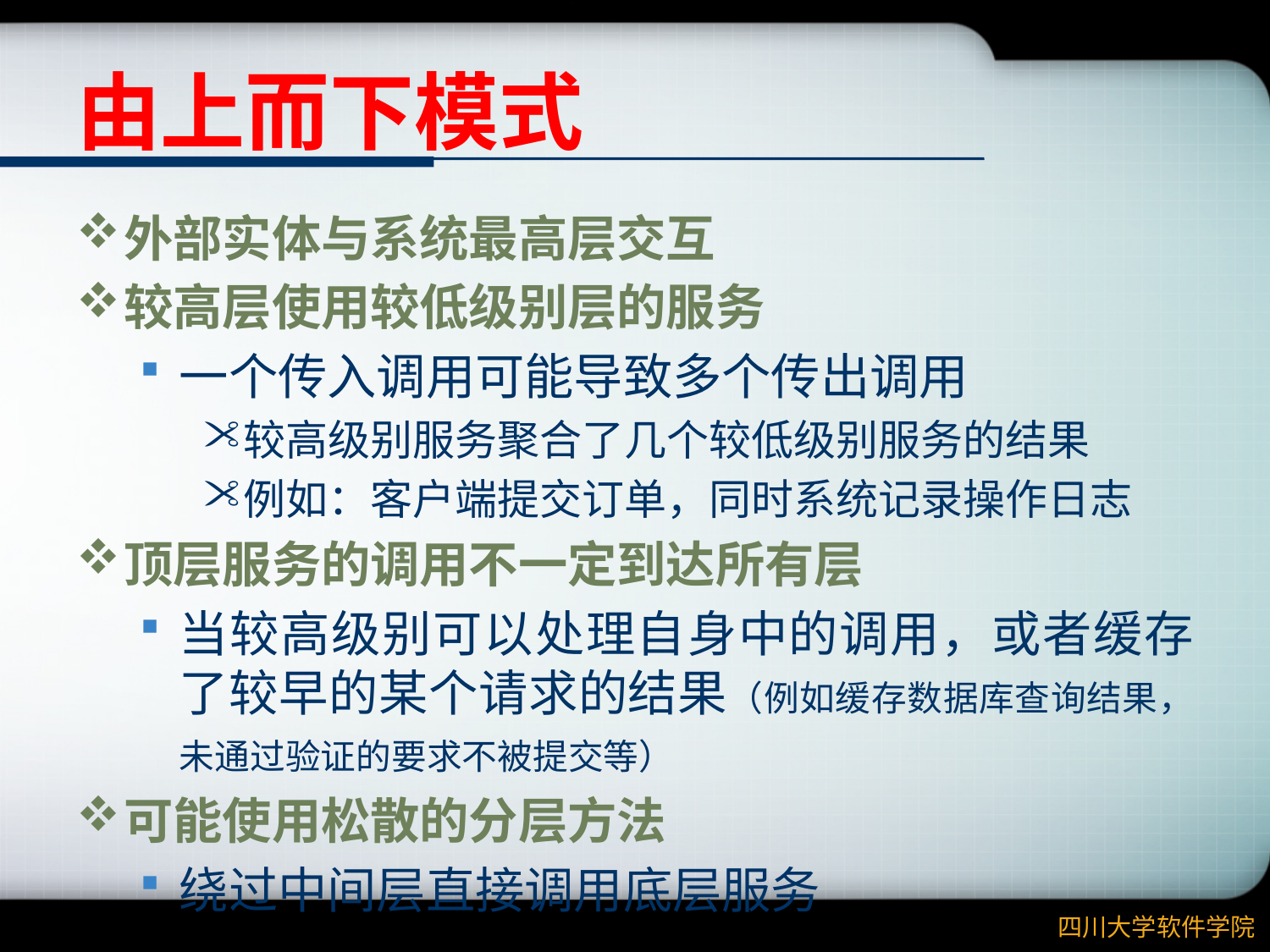

# 由上而下模式
外部实体与系统最高层交互
较高层使用较低级别层的服务
一个传入调用可能导致多个传出调用
较高级别服务聚合了几个较低级别服务的结果
例如：客户端提交订单，同时系统记录操作日志
顶层服务的调用不一定到达所有层
当较高级别可以处理自身中的调用，或者缓存了较早的某个请求的结果（例如缓存数据库查询结果，未通过验证的要求不被提交等）
可能使用松散的分层方法
绕过中间层直接调用底层服务